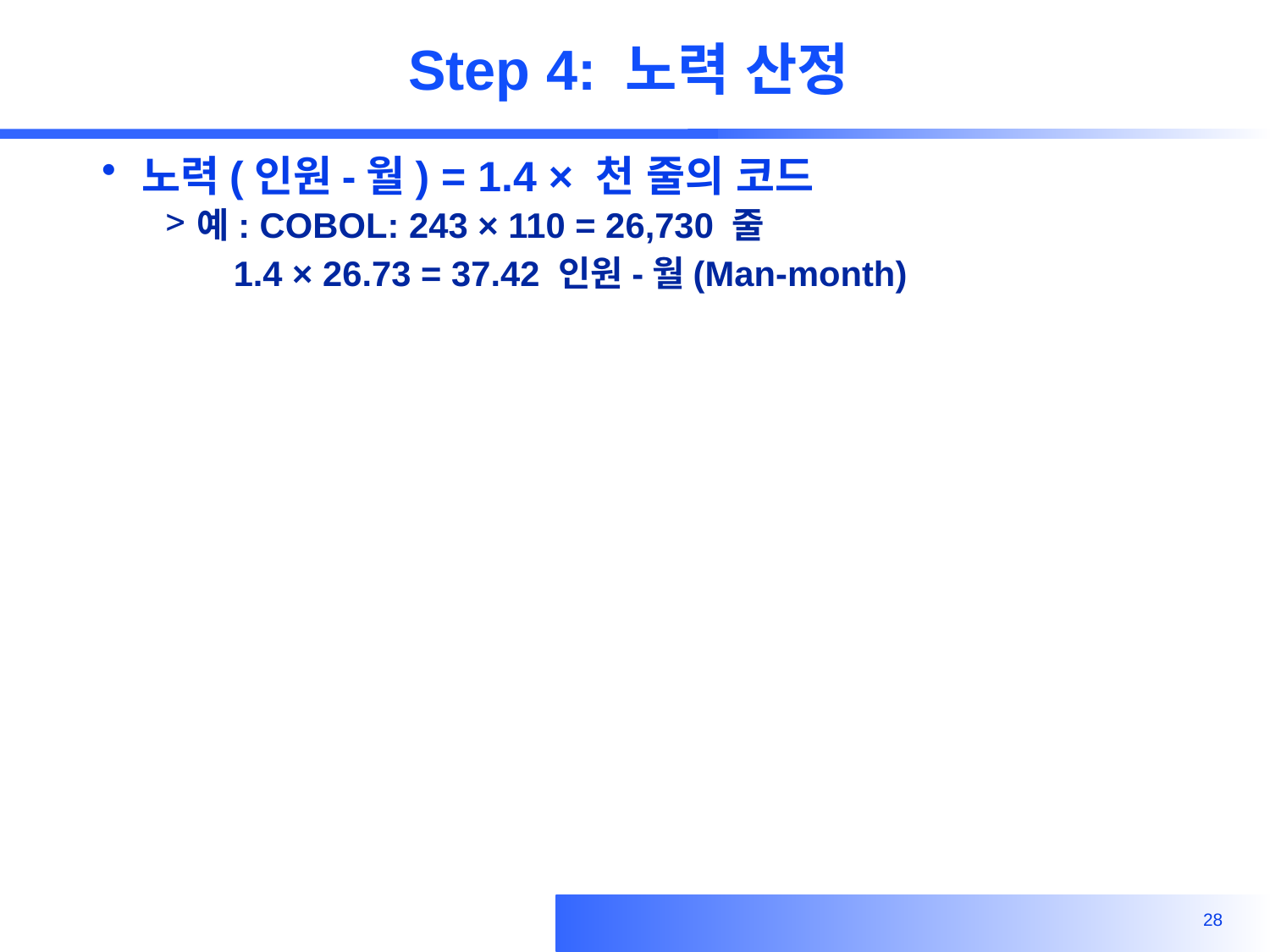

# Step 4: 노력 산정
노력(인원-월) = 1.4 × 천 줄의 코드
예: COBOL: 243 × 110 = 26,730 줄
       1.4 × 26.73 = 37.42 인원-월(Man-month)